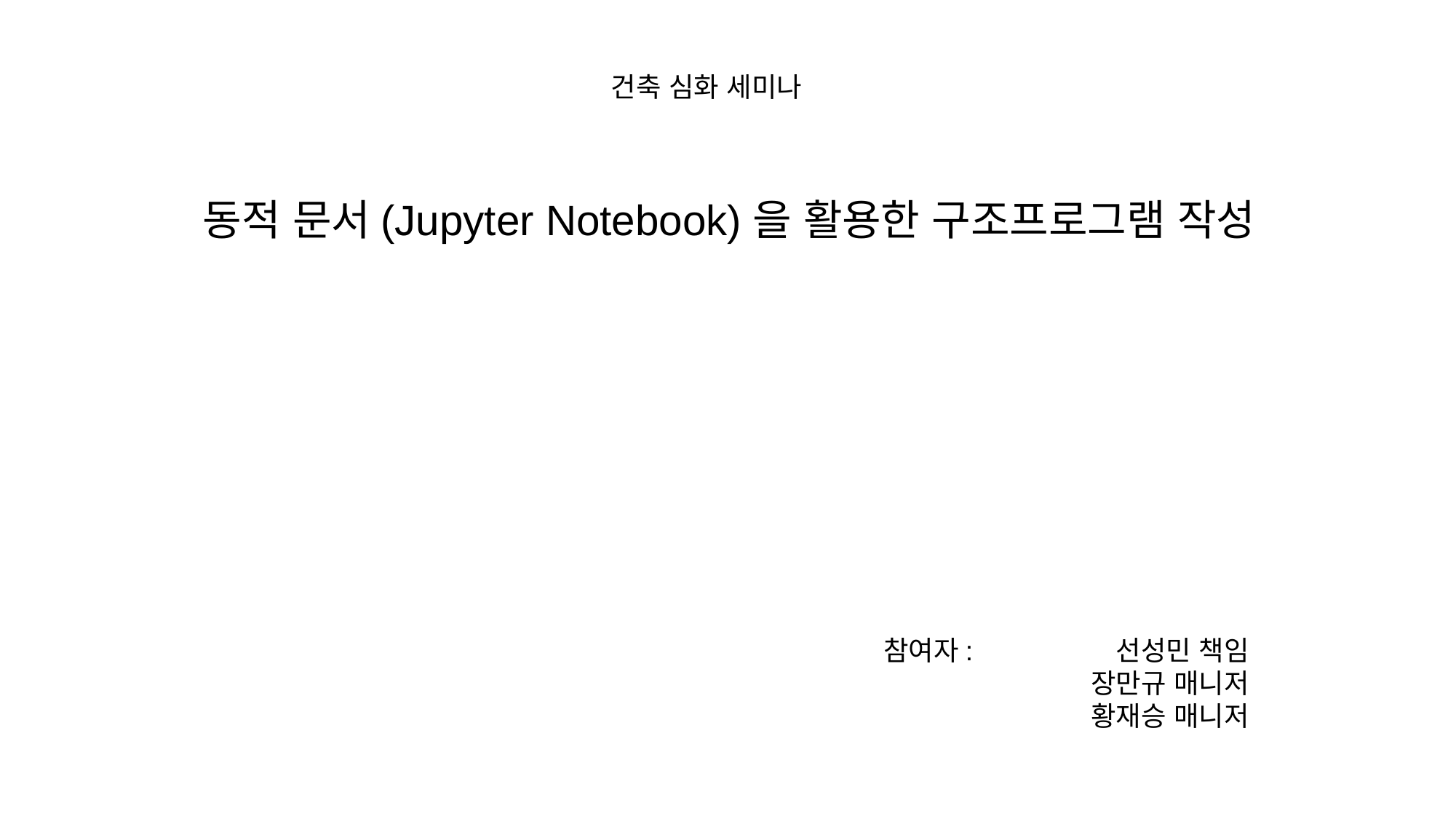

건축 심화 세미나
동적 문서(Jupyter Notebook)을 활용한 구조프로그램 작성
참여자:		 선성민 책임
장만규 매니저
황재승 매니저